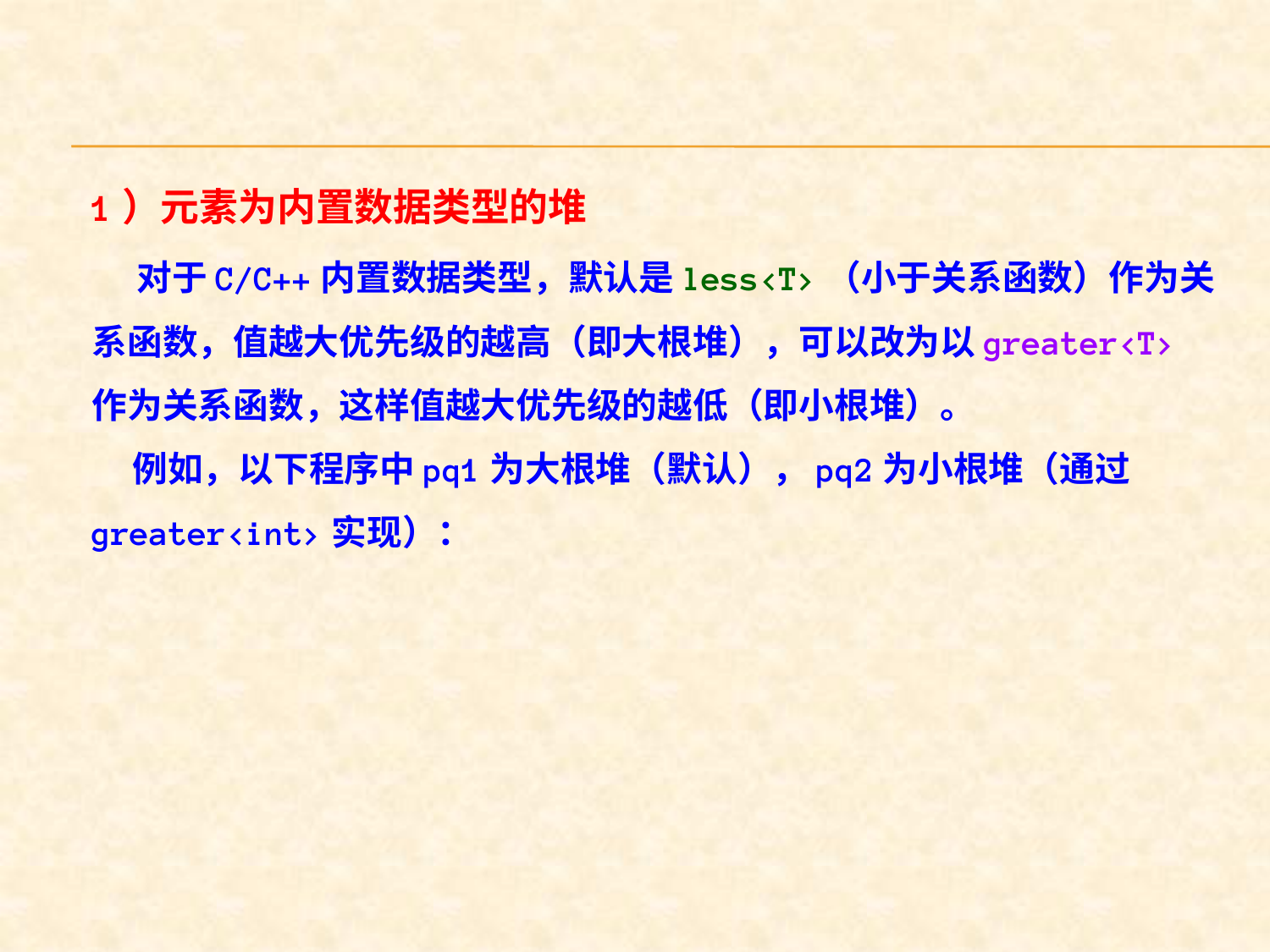

1）元素为内置数据类型的堆
    对于C/C++内置数据类型，默认是less<T>（小于关系函数）作为关系函数，值越大优先级的越高（即大根堆），可以改为以greater<T>作为关系函数，这样值越大优先级的越低（即小根堆）。
    例如，以下程序中pq1为大根堆（默认），pq2为小根堆（通过greater<int>实现）：